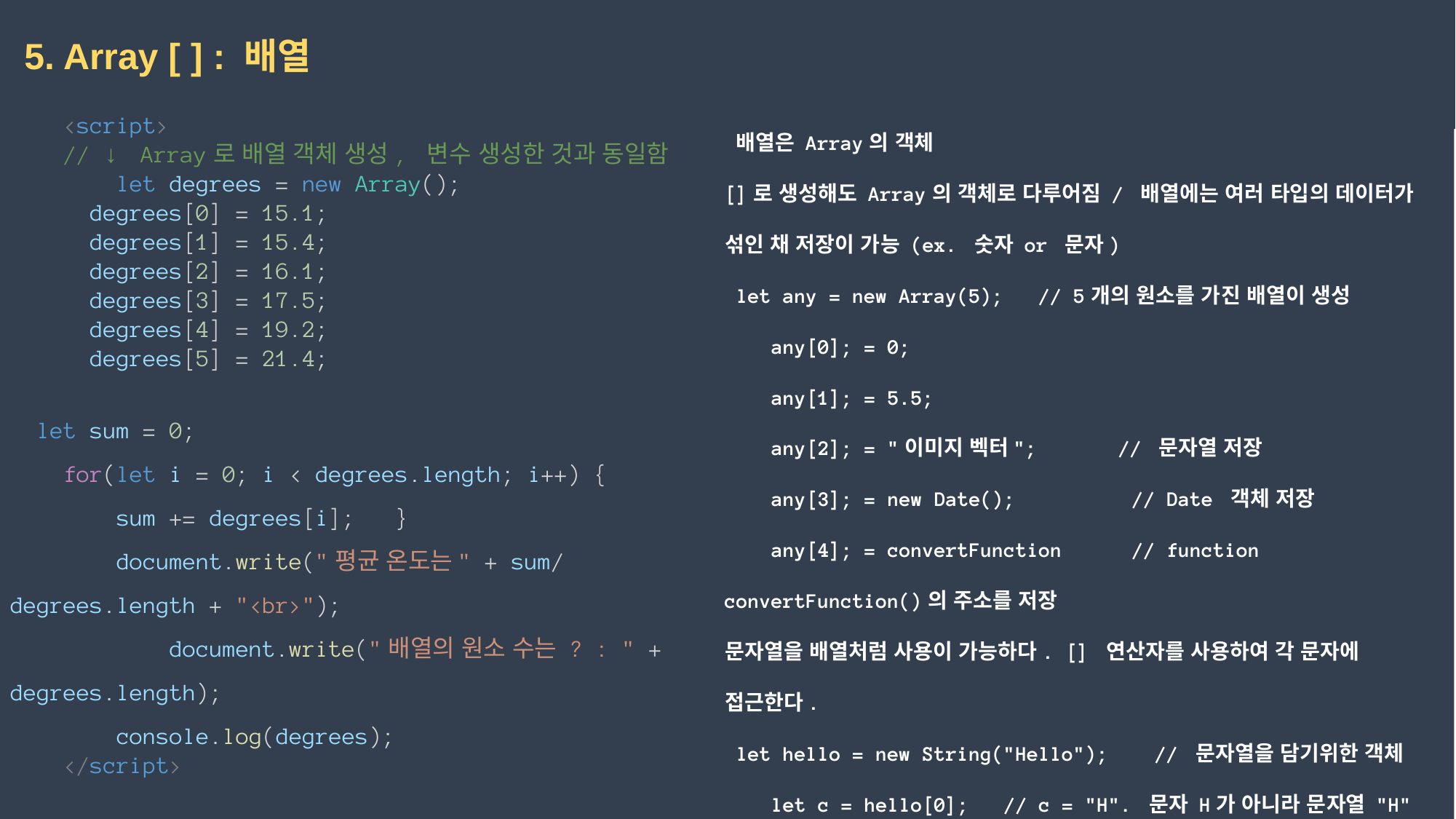

5. Array [ ] : 배열
 배열은 Array의 객체
[]로 생성해도 Array의 객체로 다루어짐 / 배열에는 여러 타입의 데이터가 섞인 채 저장이 가능 (ex. 숫자 or 문자)
 let any = new Array(5);   // 5개의 원소를 가진 배열이 생성
    any[0]; = 0;
    any[1]; = 5.5;
    any[2]; = "이미지 벡터";       // 문자열 저장
    any[3]; = new Date();          // Date 객체 저장
    any[4]; = convertFunction      // function convertFunction()의 주소를 저장
문자열을 배열처럼 사용이 가능하다. [] 연산자를 사용하여 각 문자에 접근한다.
 let hello = new String("Hello");    // 문자열을 담기위한 객체
    let c = hello[0];   // c = "H". 문자 H가 아니라 문자열 "H"
    <script>
    // ↓ Array로 배열 객체 생성, 변수 생성한 것과 동일함
        let degrees = new Array();
      degrees[0] = 15.1;
      degrees[1] = 15.4;
      degrees[2] = 16.1;
      degrees[3] = 17.5;
      degrees[4] = 19.2;
      degrees[5] = 21.4;

  let sum = 0;
    for(let i = 0; i < degrees.length; i++) {
        sum += degrees[i];   }
        document.write("평균 온도는" + sum/degrees.length + "<br>");
            document.write("배열의 원소 수는 ? : " + degrees.length);
        console.log(degrees);
    </script>

2023-03-07
권민지